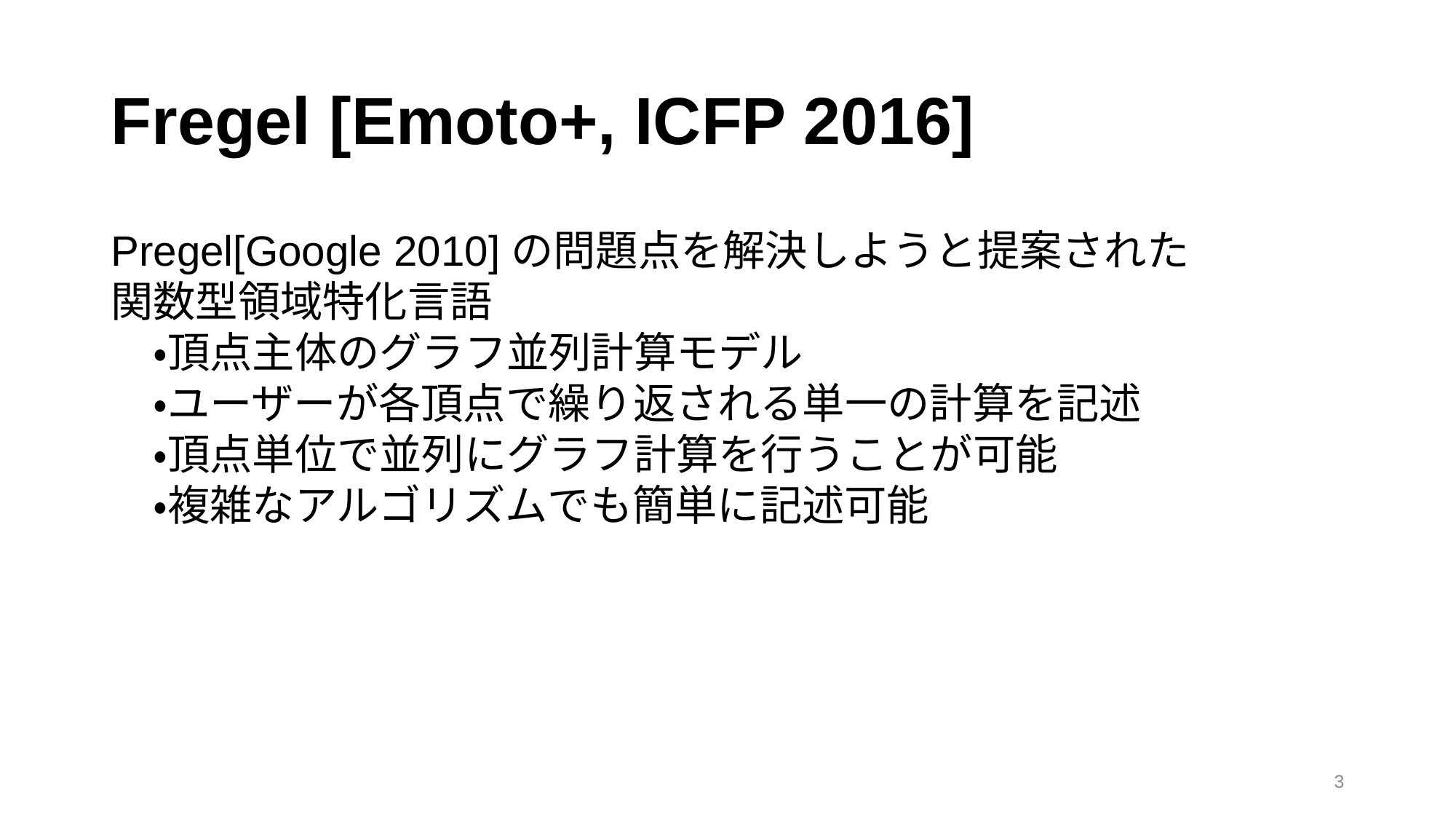

# Fregel [Emoto+, ICFP 2016]
Pregel[Google 2010]の問題点を解決しようと提案された
関数型領域特化言語
　・頂点主体のグラフ並列計算モデル
　・ユーザーが各頂点で繰り返される単一の計算を記述
　・頂点単位で並列にグラフ計算を行うことが可能
　・複雑なアルゴリズムでも簡単に記述可能

3